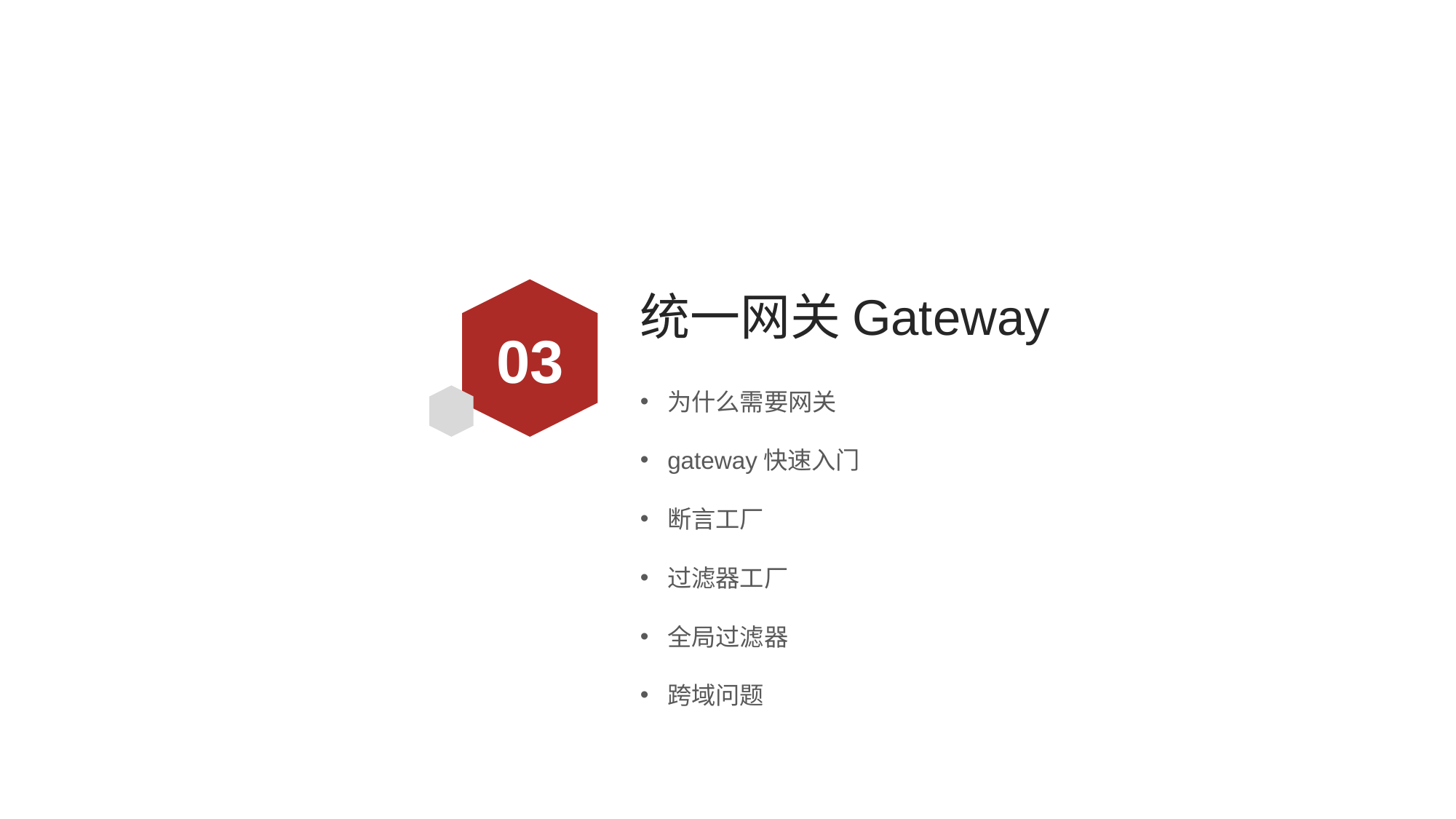

# 统一网关Gateway
03
为什么需要网关
gateway快速入门
断言工厂
过滤器工厂
全局过滤器
跨域问题